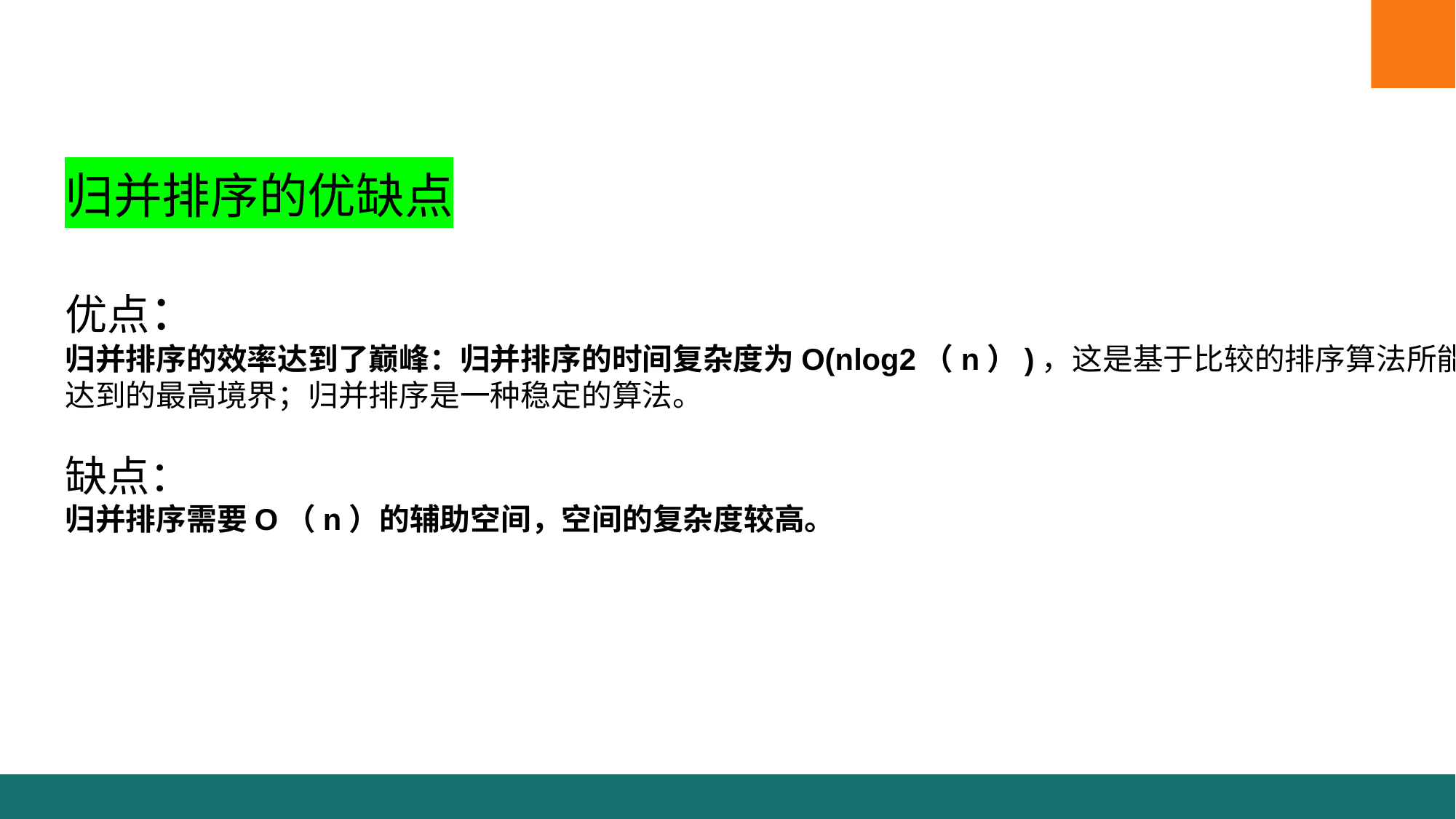

归并排序的优缺点

优点：
归并排序的效率达到了巅峰：归并排序的时间复杂度为O(nlog2（n）)，这是基于比较的排序算法所能
达到的最高境界；归并排序是一种稳定的算法。

缺点：
归并排序需要O（n）的辅助空间，空间的复杂度较高。